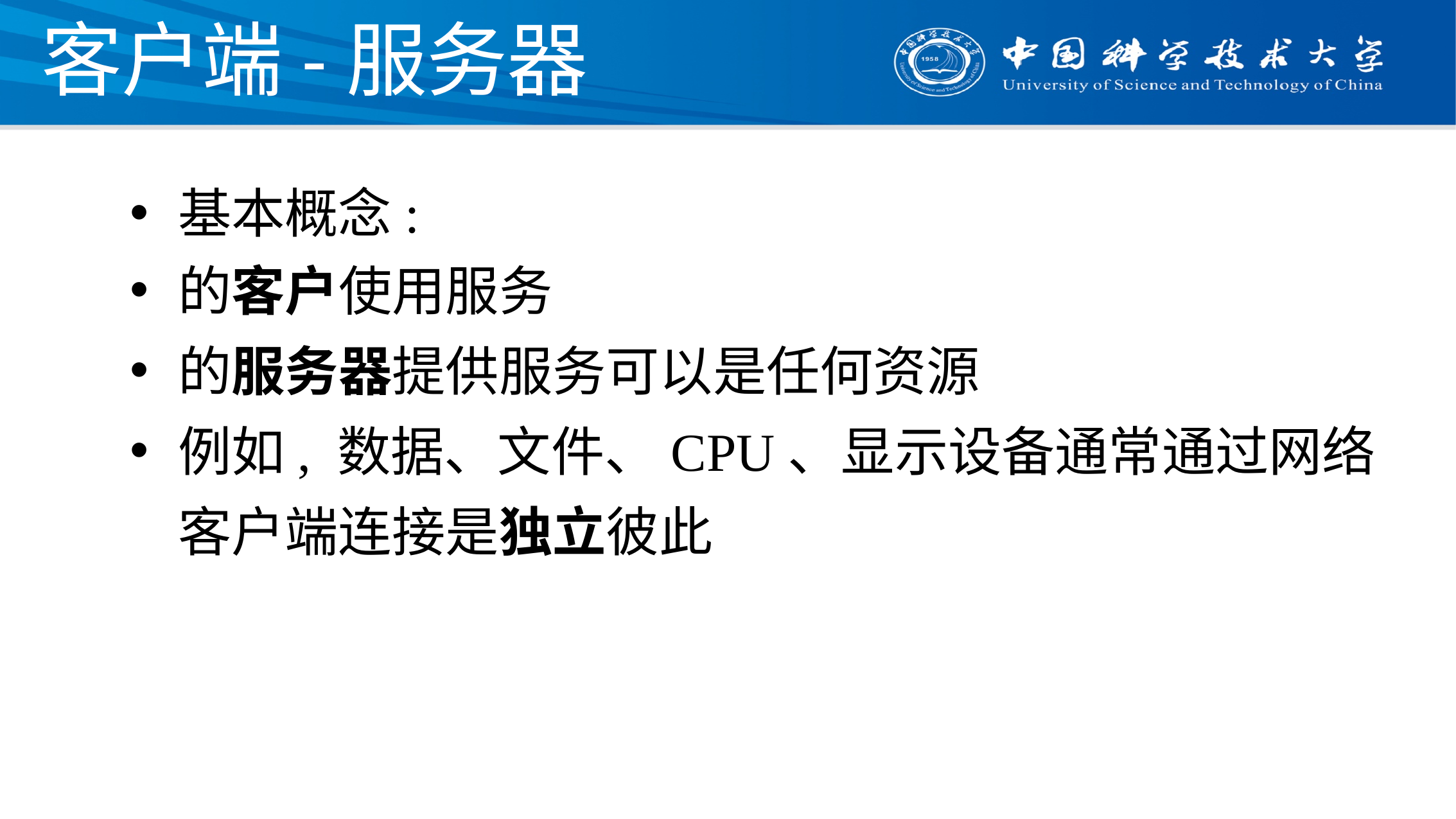

# 客户端-服务器
基本概念:
的客户使用服务
的服务器提供服务可以是任何资源
例如, 数据、文件、CPU、显示设备通常通过网络客户端连接是独立彼此